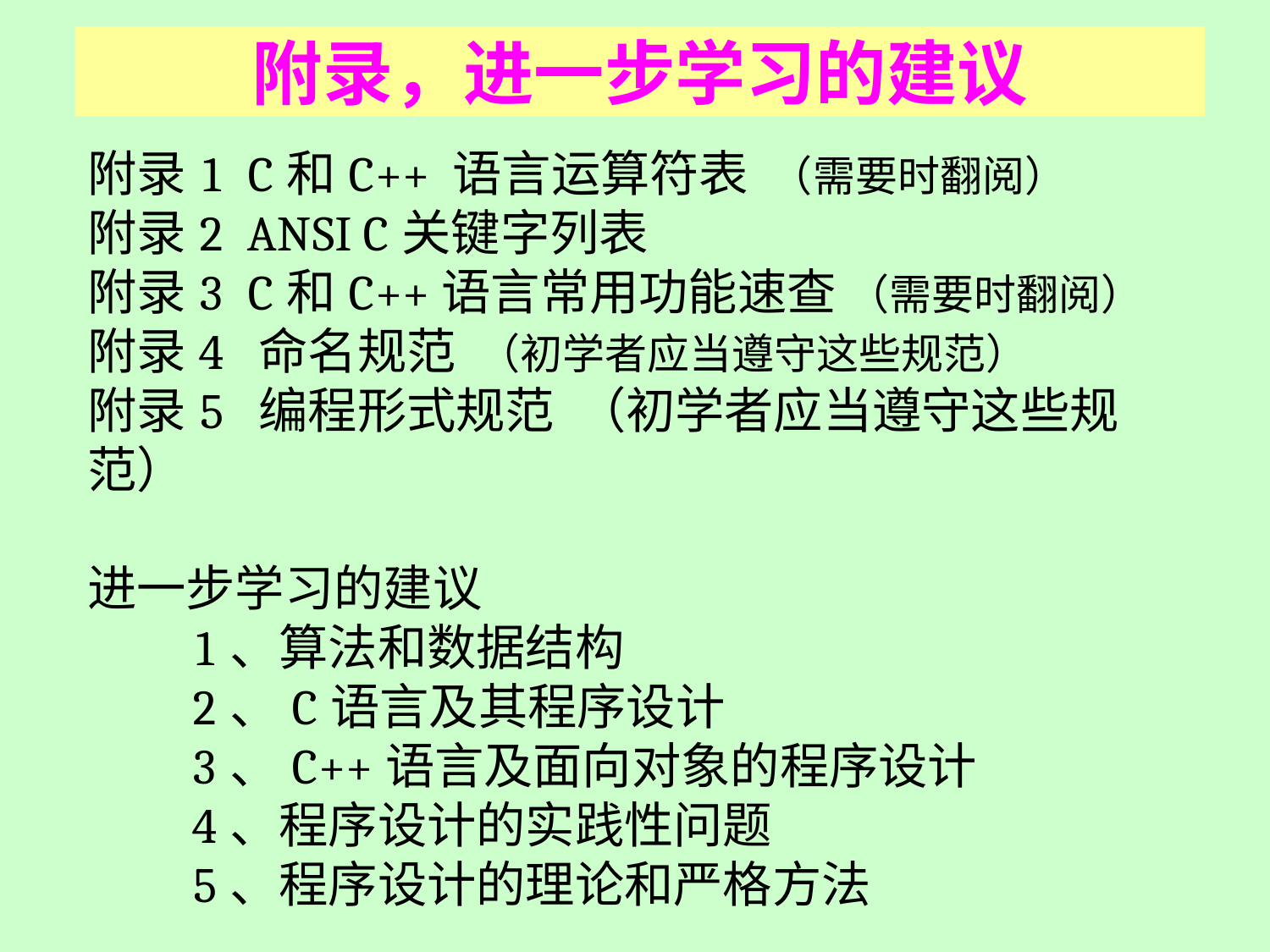

# 附录，进一步学习的建议
附录1  C和C++ 语言运算符表  （需要时翻阅）
附录2  ANSI C关键字列表
附录3  C和C++语言常用功能速查 （需要时翻阅）
附录4  命名规范  （初学者应当遵守这些规范）
附录5  编程形式规范  （初学者应当遵守这些规范）

进一步学习的建议
1、算法和数据结构
2、C语言及其程序设计
3、C++语言及面向对象的程序设计
4、程序设计的实践性问题
5、程序设计的理论和严格方法
93